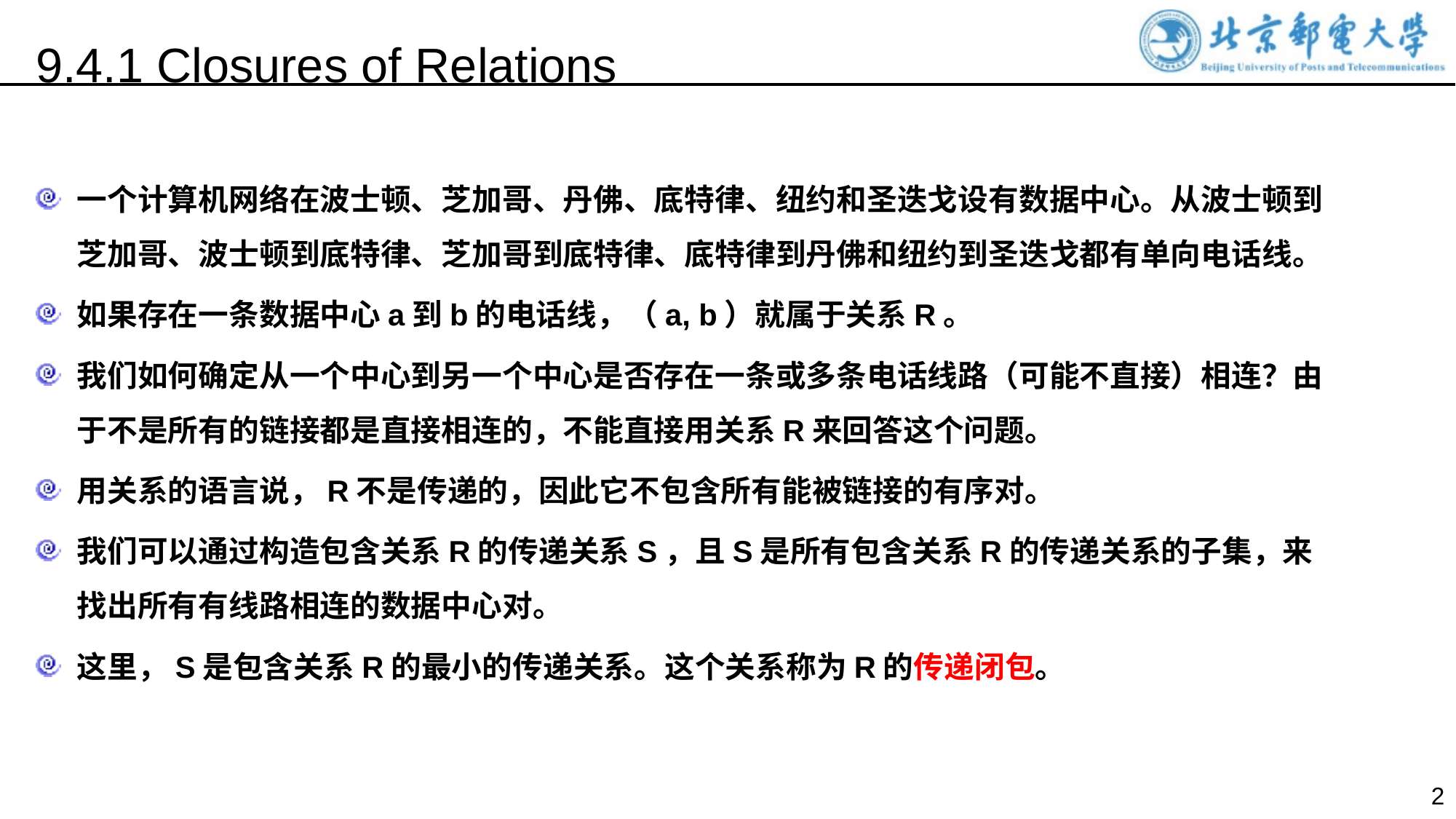

9.4.1 Closures of Relations
一个计算机网络在波士顿、芝加哥、丹佛、底特律、纽约和圣迭戈设有数据中心。从波士顿到芝加哥、波士顿到底特律、芝加哥到底特律、底特律到丹佛和纽约到圣迭戈都有单向电话线。
如果存在一条数据中心a到b的电话线，（a, b）就属于关系R。
我们如何确定从一个中心到另一个中心是否存在一条或多条电话线路（可能不直接）相连？由于不是所有的链接都是直接相连的，不能直接用关系R来回答这个问题。
用关系的语言说，R不是传递的，因此它不包含所有能被链接的有序对。
我们可以通过构造包含关系R的传递关系S，且S是所有包含关系R的传递关系的子集，来找出所有有线路相连的数据中心对。
这里，S是包含关系R的最小的传递关系。这个关系称为R的传递闭包。